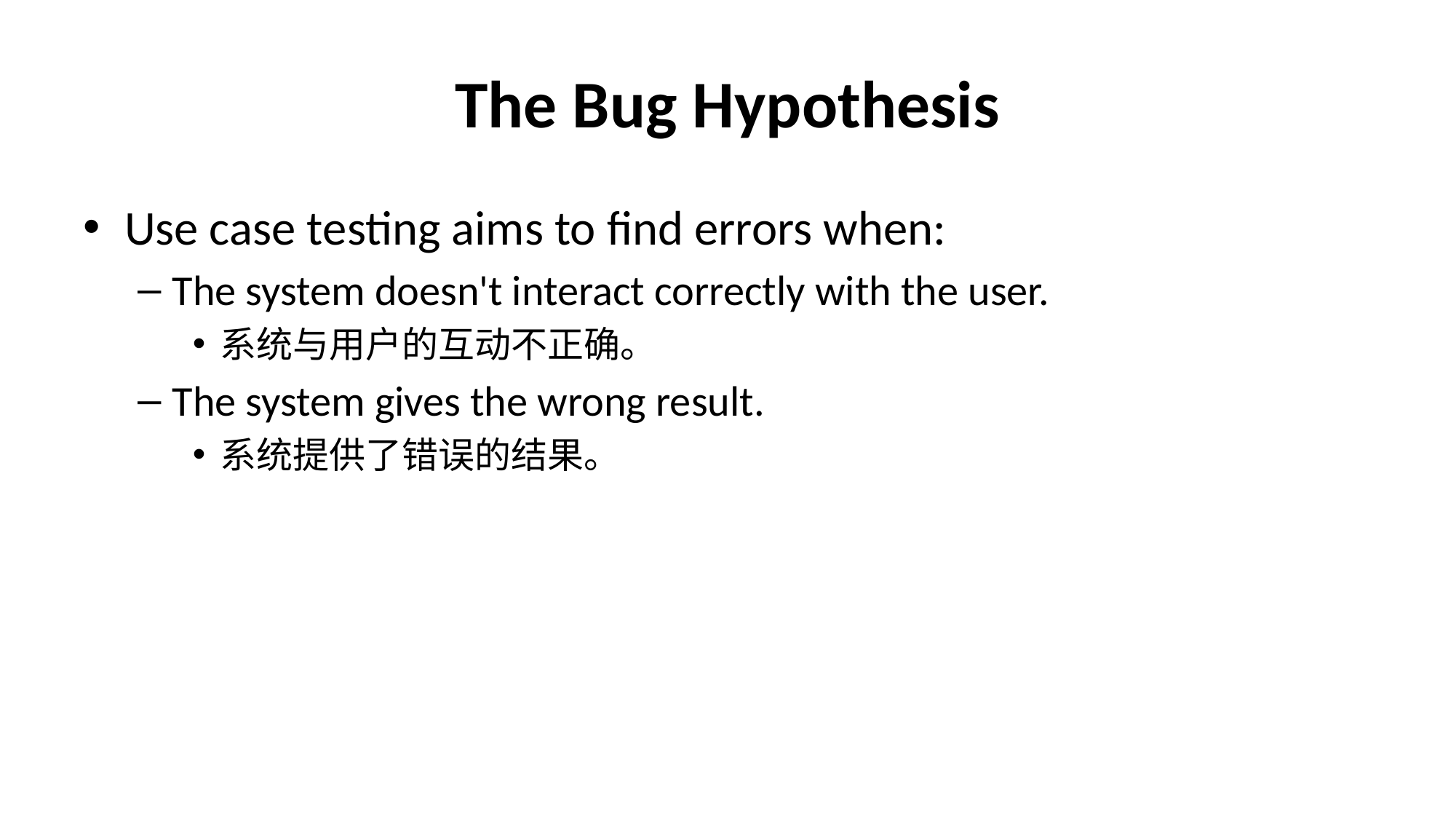

# The Bug Hypothesis
Use case testing aims to find errors when:
The system doesn't interact correctly with the user.
系统与用户的互动不正确。
The system gives the wrong result.
系统提供了错误的结果。